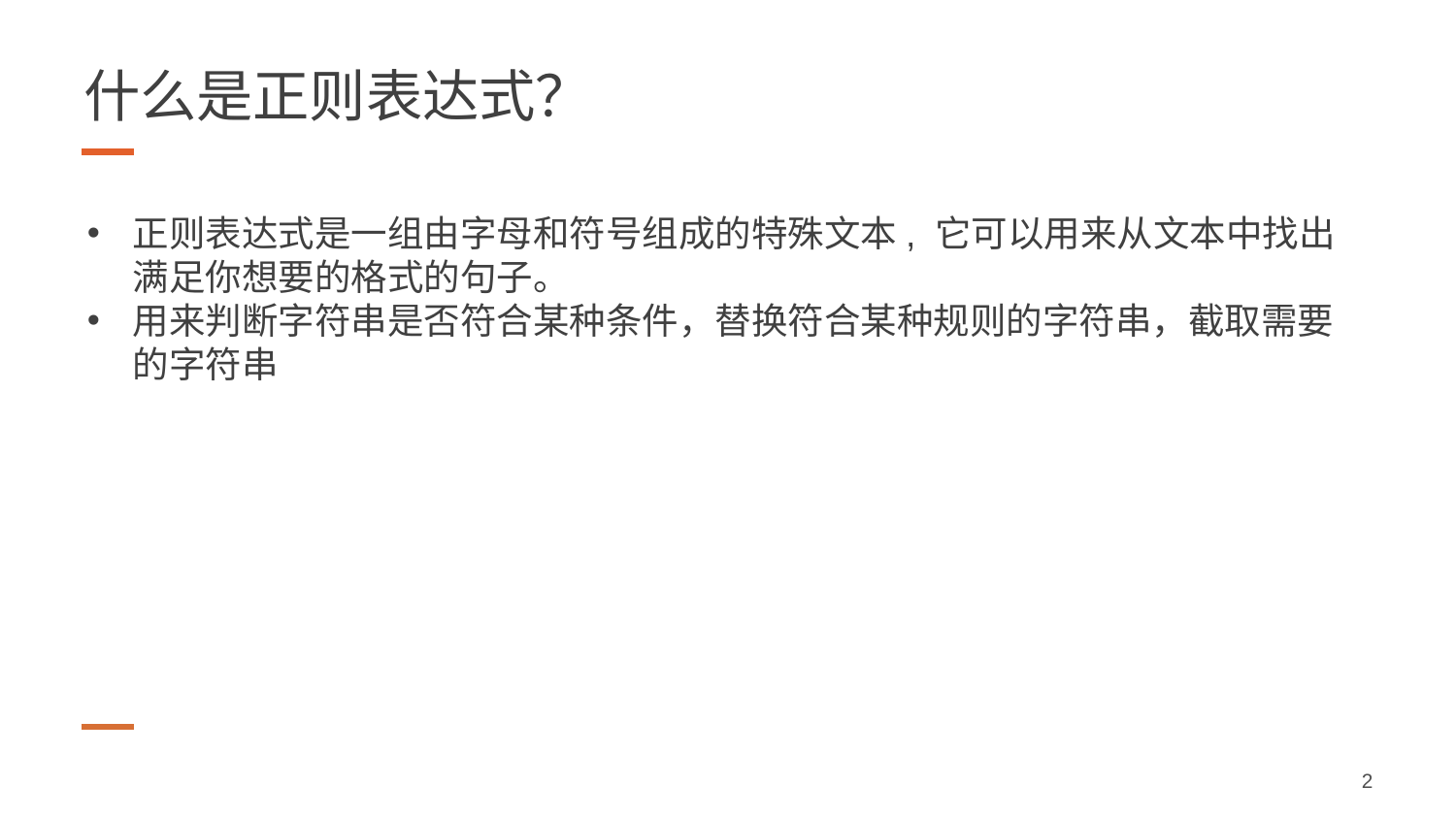

# 什么是正则表达式？
正则表达式是一组由字母和符号组成的特殊文本, 它可以用来从文本中找出满足你想要的格式的句子。
用来判断字符串是否符合某种条件，替换符合某种规则的字符串，截取需要的字符串
2